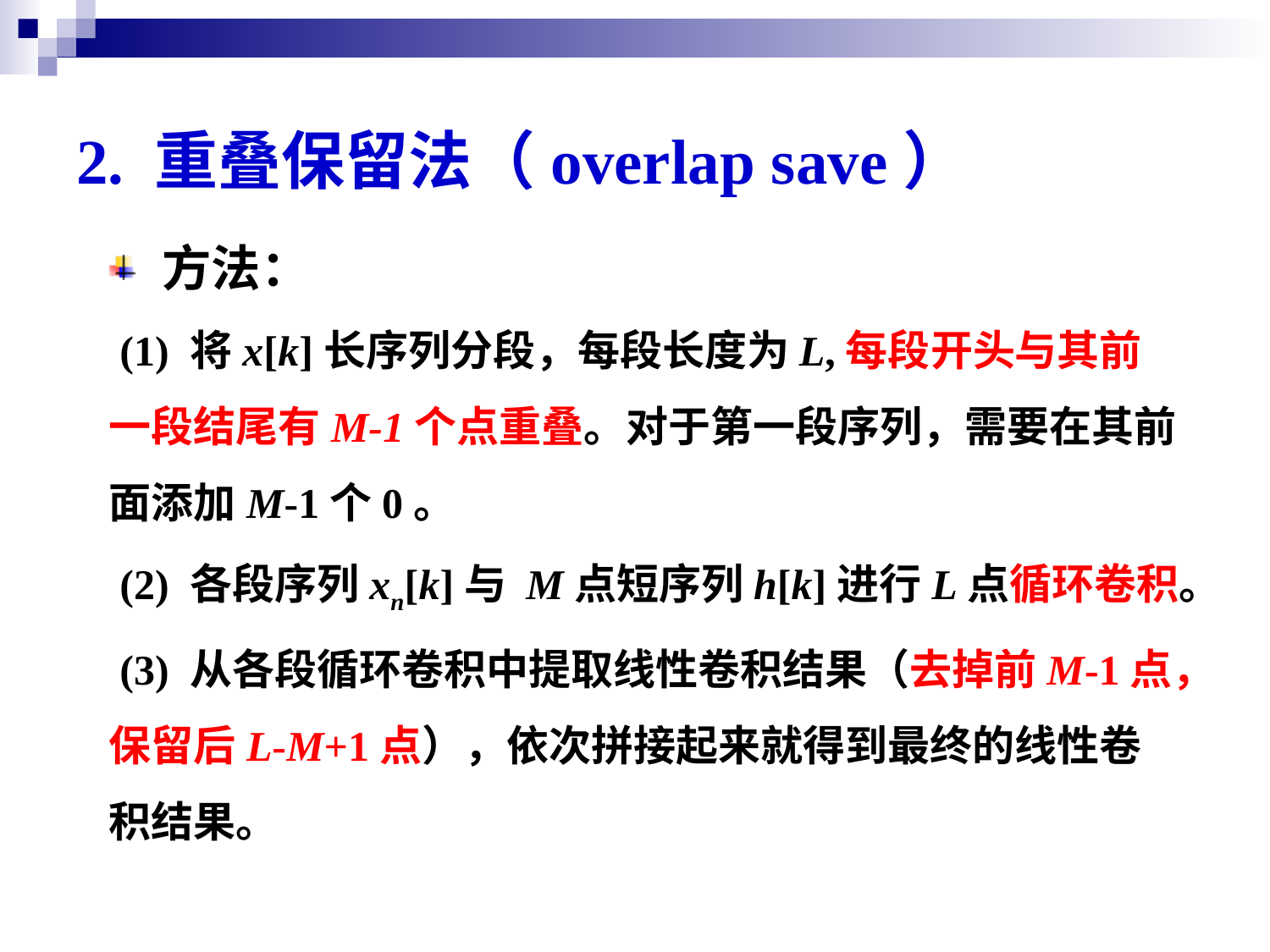

# 2. 重叠保留法（overlap save）
 方法：
 (1) 将x[k]长序列分段，每段长度为L,每段开头与其前一段结尾有M-1个点重叠。对于第一段序列，需要在其前面添加M-1个0。
 (2) 各段序列xn[k]与 M点短序列h[k]进行L点循环卷积。
 (3) 从各段循环卷积中提取线性卷积结果（去掉前M-1点，保留后L-M+1点），依次拼接起来就得到最终的线性卷积结果。